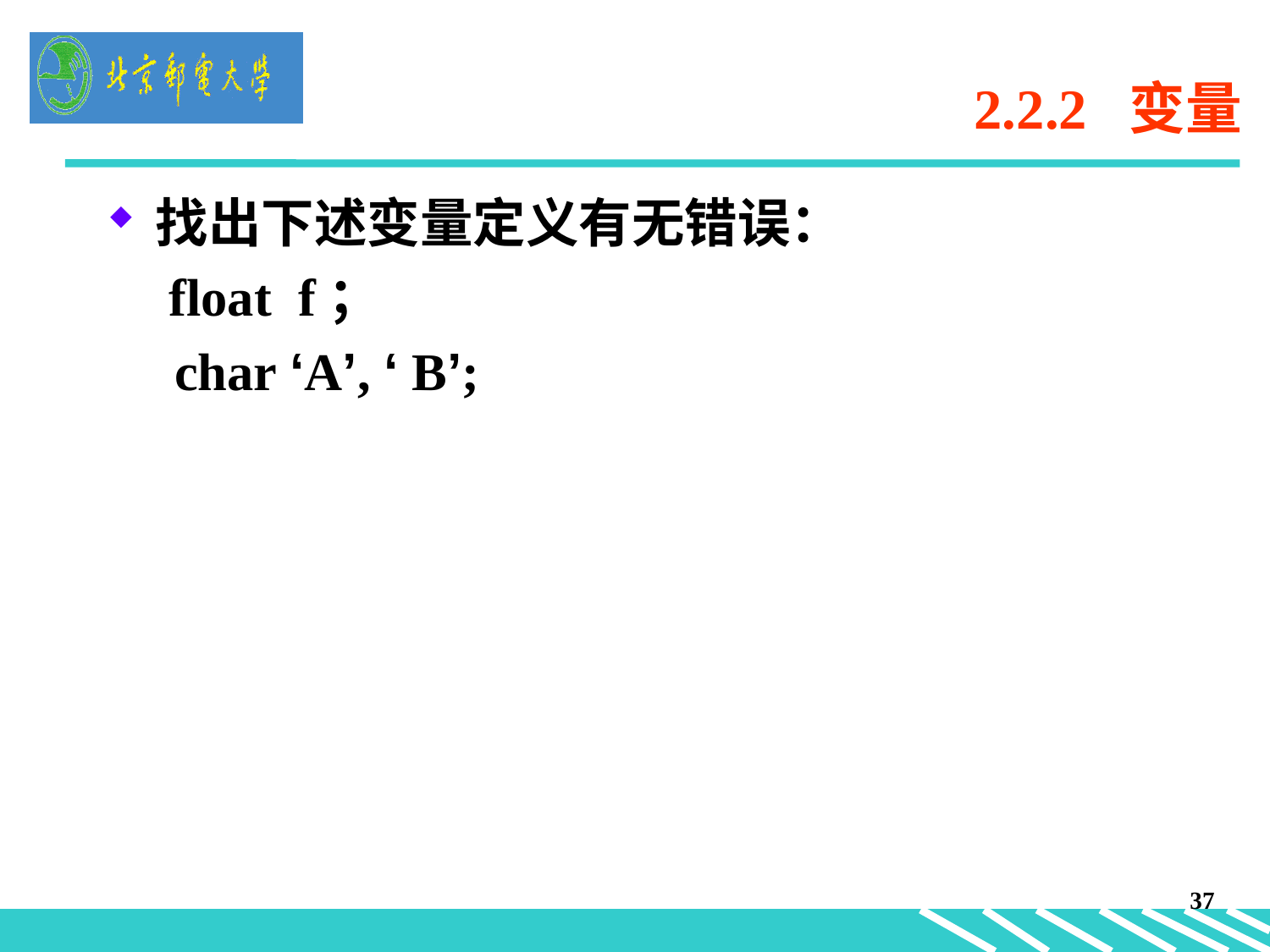

# 2.2.2  变量
找出下述变量定义有无错误：
	 float  f；
     char ‘A’, ‘ B’;

37